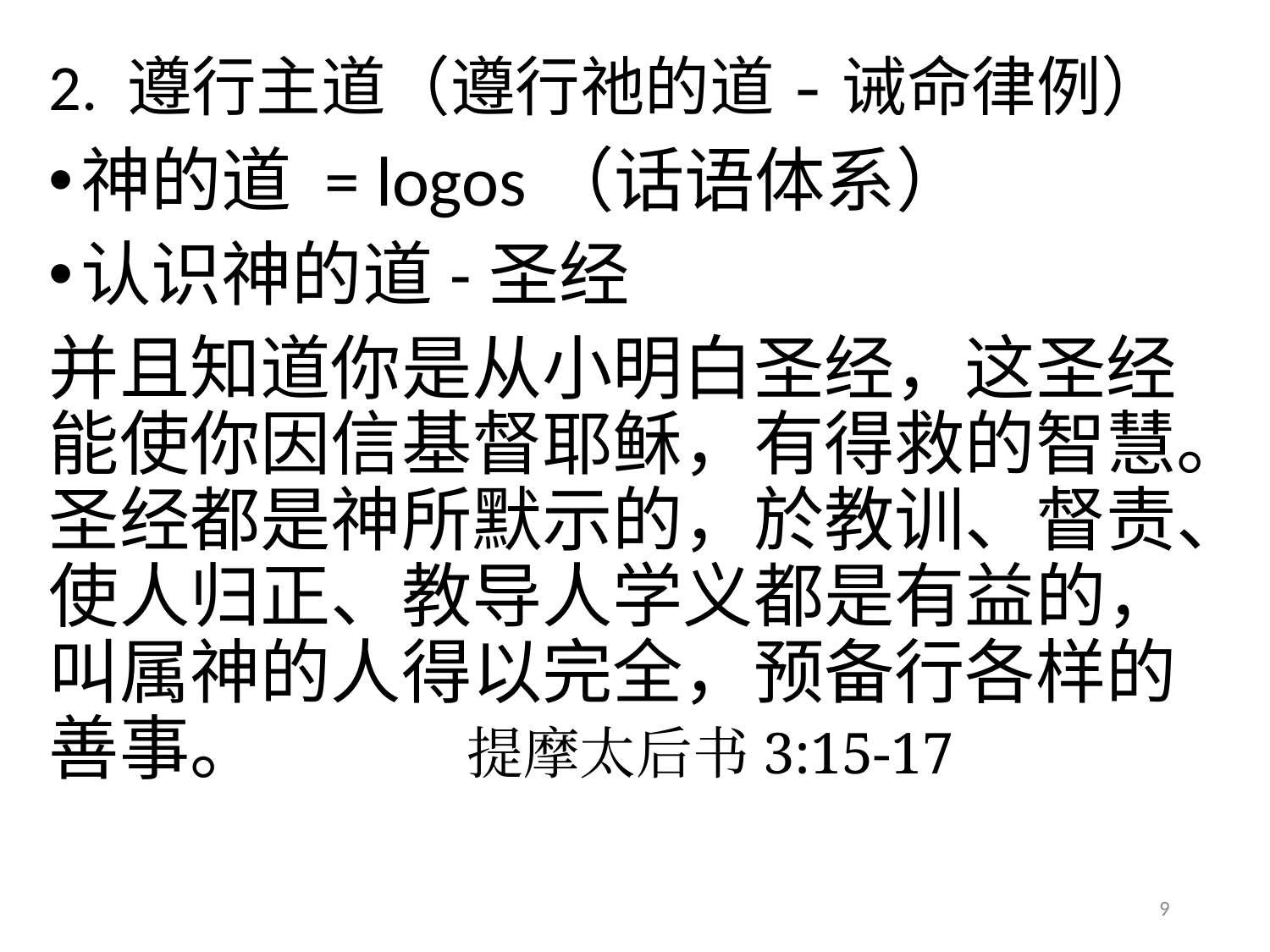

# 2. 遵行主道（遵行祂的道-诫命律例）
神的道 = logos（话语体系）
认识神的道-圣经
并且知道你是从小明白圣经，这圣经能使你因信基督耶稣，有得救的智慧。圣经都是神所默示的，於教训、督责、使人归正、教导人学义都是有益的，叫属神的人得以完全，预备行各样的善事。             提摩太后书3:15-17
9